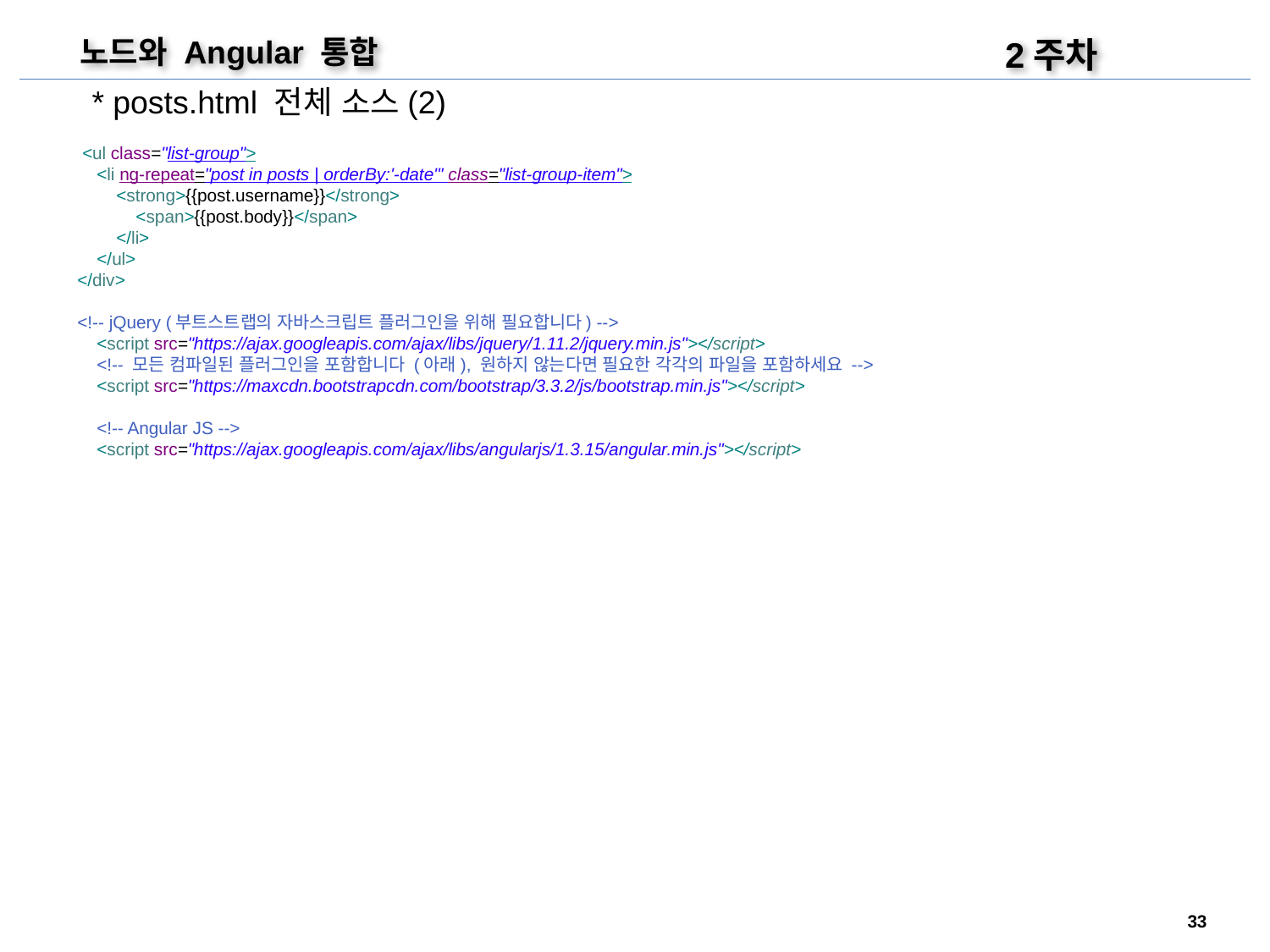

2주차
노드와 Angular 통합
* posts.html 전체 소스(2)
 <ul class="list-group">
    <li ng-repeat="post in posts | orderBy:'-date'" class="list-group-item">
        <strong>{{post.username}}</strong>
            <span>{{post.body}}</span>
        </li>
    </ul>
</div>

<!-- jQuery (부트스트랩의 자바스크립트 플러그인을 위해 필요합니다) -->
    <script src="https://ajax.googleapis.com/ajax/libs/jquery/1.11.2/jquery.min.js"></script>
    <!-- 모든 컴파일된 플러그인을 포함합니다 (아래), 원하지 않는다면 필요한 각각의 파일을 포함하세요 -->
    <script src="https://maxcdn.bootstrapcdn.com/bootstrap/3.3.2/js/bootstrap.min.js"></script>

    <!-- Angular JS -->
    <script src="https://ajax.googleapis.com/ajax/libs/angularjs/1.3.15/angular.min.js"></script>